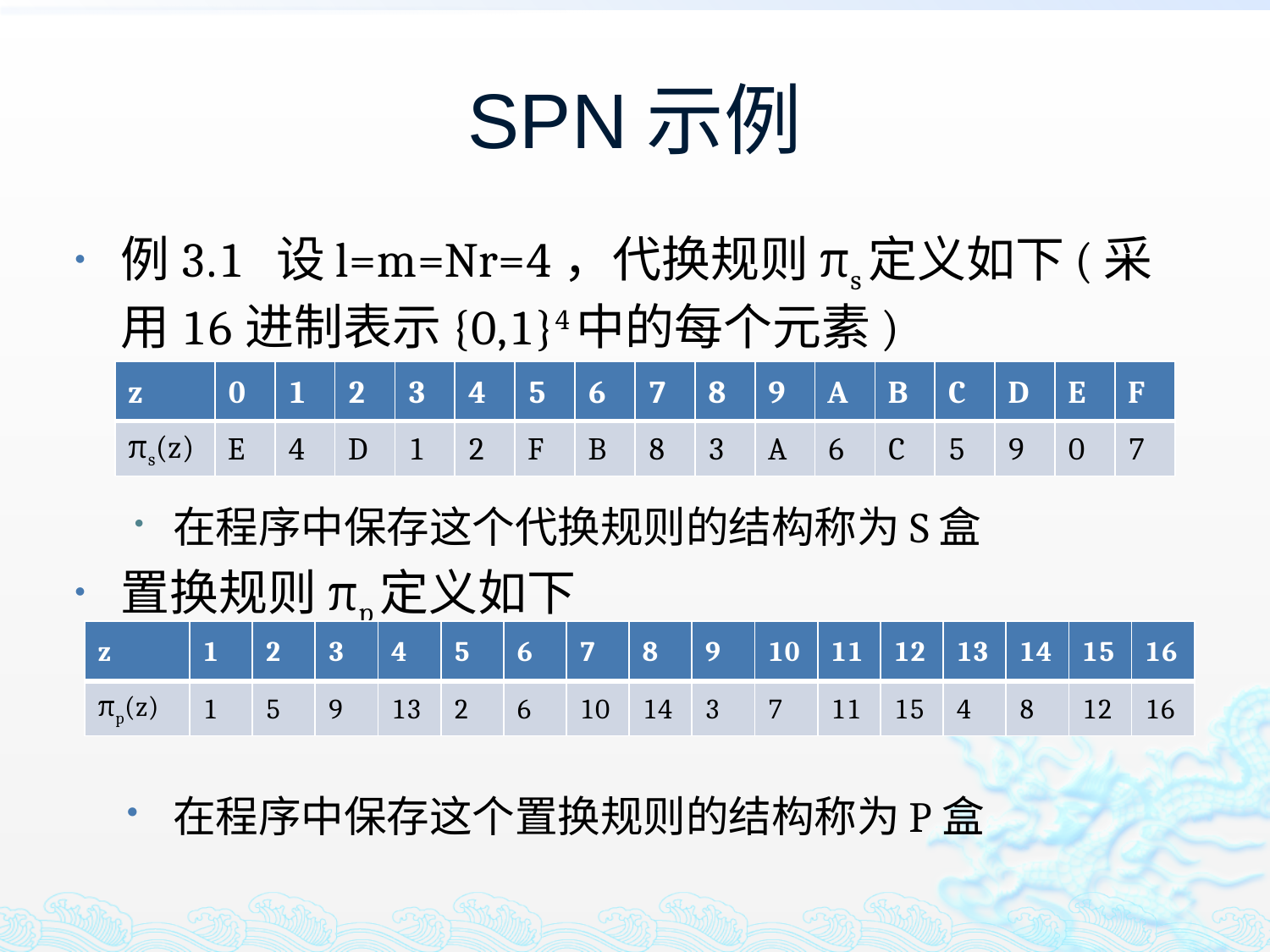

# SPN示例
例3.1  设l=m=Nr=4，代换规则πs定义如下(采用16进制表示{0,1}4中的每个元素)

在程序中保存这个代换规则的结构称为S盒
置换规则πp定义如下

在程序中保存这个置换规则的结构称为P盒

| z | 0 | 1 | 2 | 3 | 4 | 5 | 6 | 7 | 8 | 9 | A | B | C | D | E | F |
| --- | --- | --- | --- | --- | --- | --- | --- | --- | --- | --- | --- | --- | --- | --- | --- | --- |
| πs(z) | E | 4 | D | 1 | 2 | F | B | 8 | 3 | A | 6 | C | 5 | 9 | 0 | 7 |
| z | 1 | 2 | 3 | 4 | 5 | 6 | 7 | 8 | 9 | 10 | 11 | 12 | 13 | 14 | 15 | 16 |
| --- | --- | --- | --- | --- | --- | --- | --- | --- | --- | --- | --- | --- | --- | --- | --- | --- |
| πp(z) | 1 | 5 | 9 | 13 | 2 | 6 | 10 | 14 | 3 | 7 | 11 | 15 | 4 | 8 | 12 | 16 |